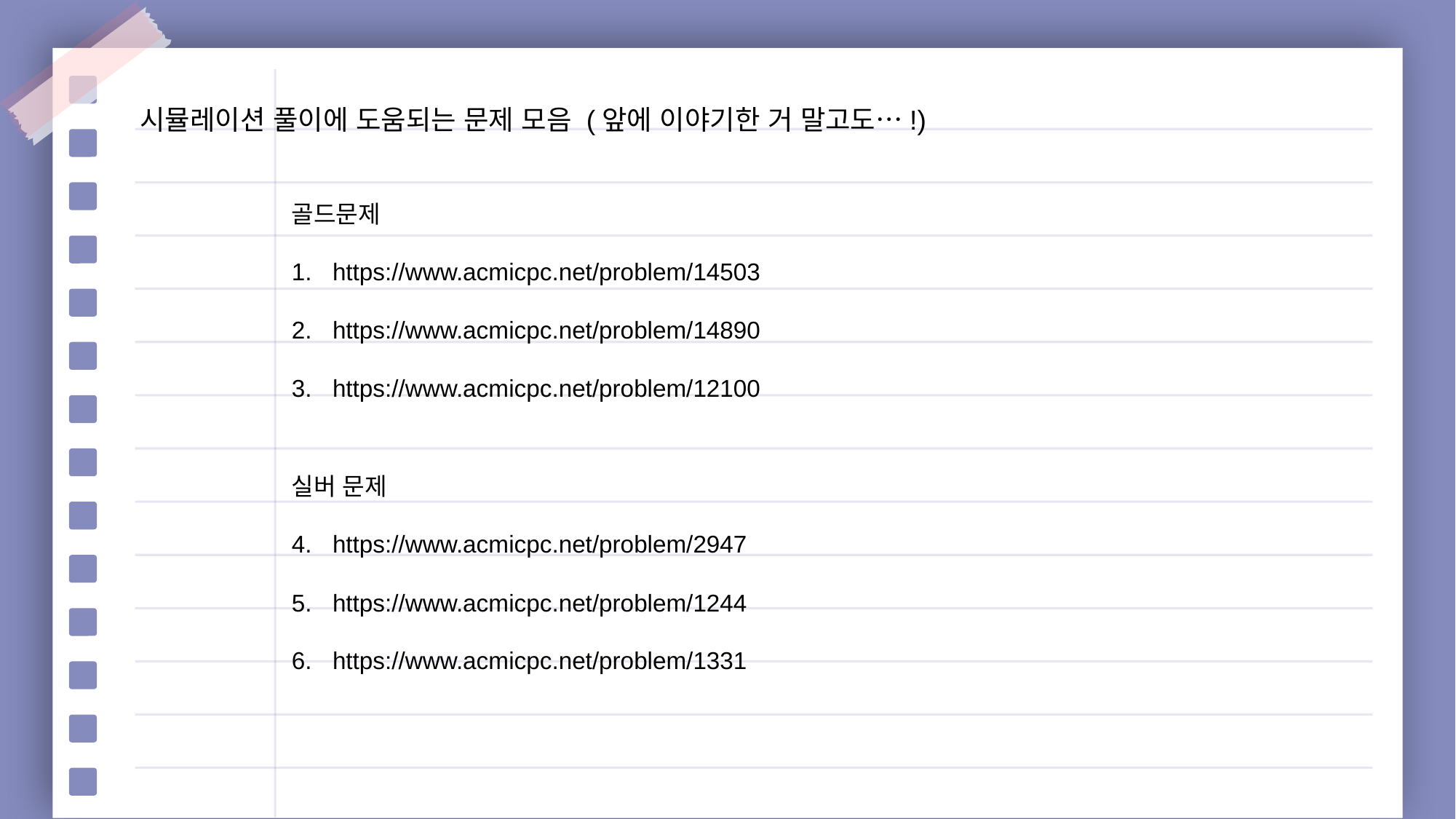

시뮬레이션 풀이에 도움되는 문제 모음 (앞에 이야기한 거 말고도…!)

골드문제
https://www.acmicpc.net/problem/14503
https://www.acmicpc.net/problem/14890
https://www.acmicpc.net/problem/12100

실버 문제
https://www.acmicpc.net/problem/2947
https://www.acmicpc.net/problem/1244
https://www.acmicpc.net/problem/1331